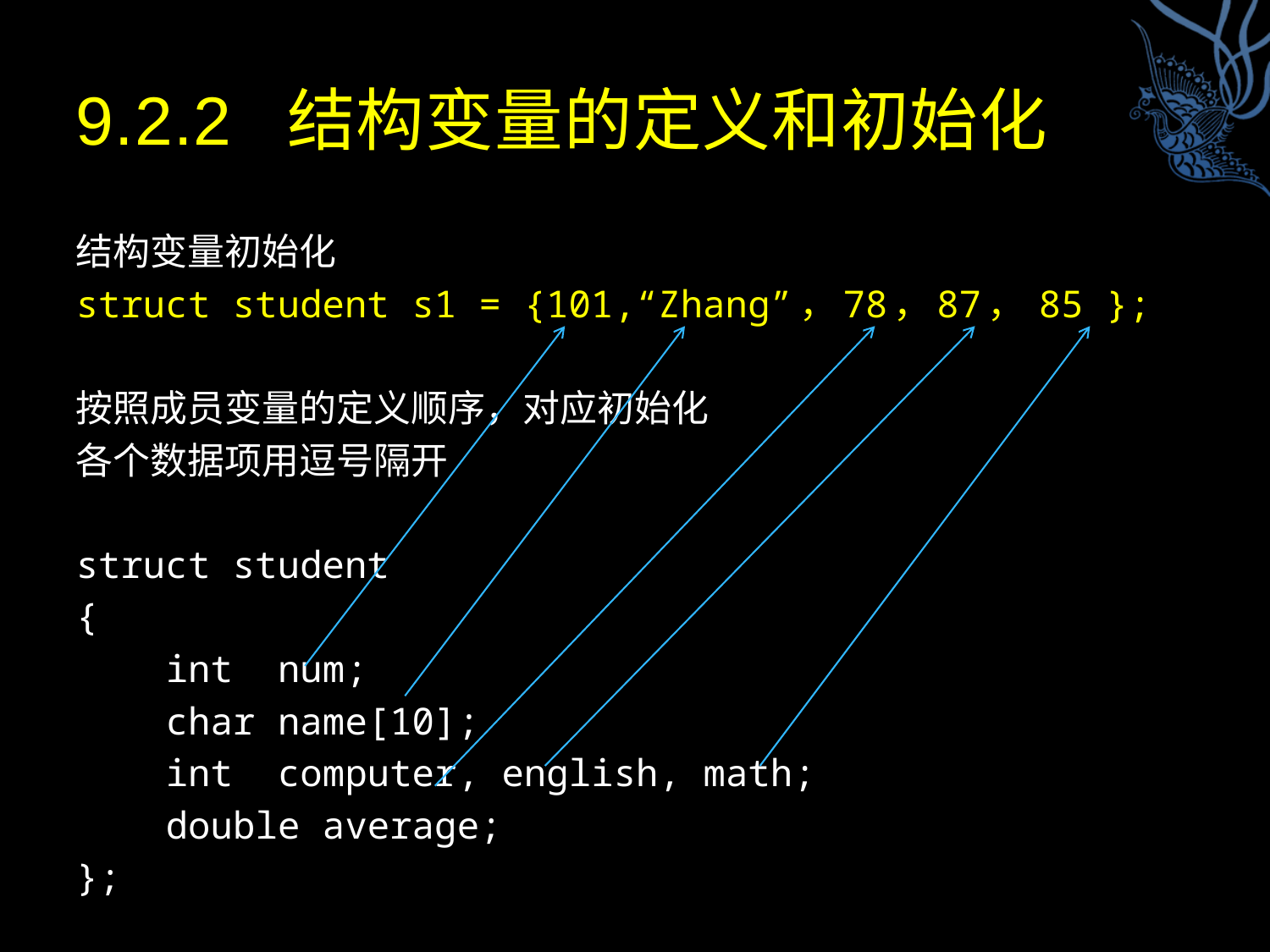

# 9.2.2  结构变量的定义和初始化
结构变量初始化
struct student s1 = {101,“Zhang”，78，87， 85 };

按照成员变量的定义顺序，对应初始化
各个数据项用逗号隔开

struct student
{
    int  num;
    char name[10];
    int  computer, english, math;
    double average;
};